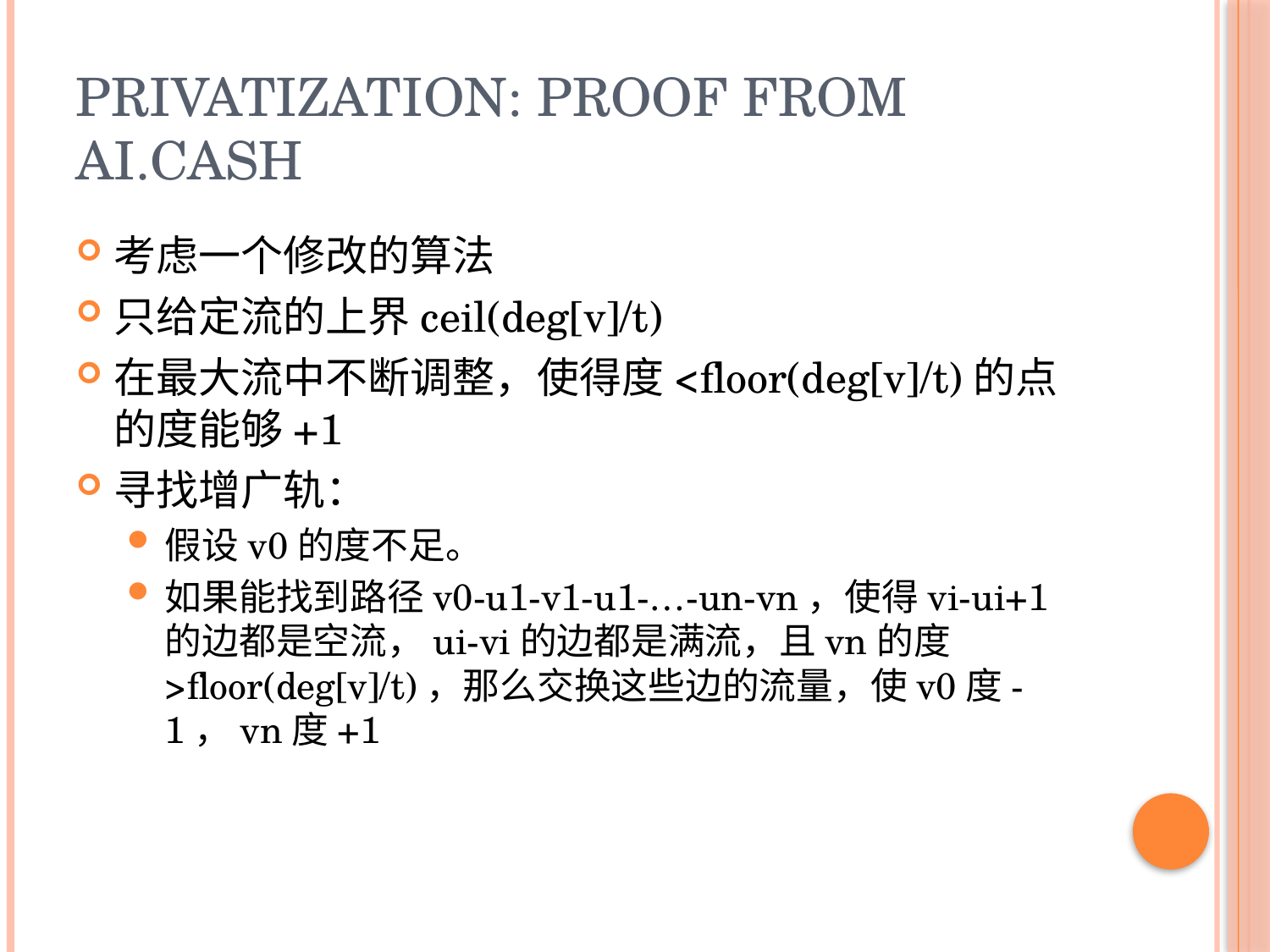

# Privatization: Proof From AI.Cash
考虑一个修改的算法
只给定流的上界ceil(deg[v]/t)
在最大流中不断调整，使得度<floor(deg[v]/t)的点的度能够+1
寻找增广轨：
假设v0的度不足。
如果能找到路径v0-u1-v1-u1-…-un-vn，使得vi-ui+1的边都是空流，ui-vi的边都是满流，且vn的度>floor(deg[v]/t)，那么交换这些边的流量，使v0度-1，vn度+1